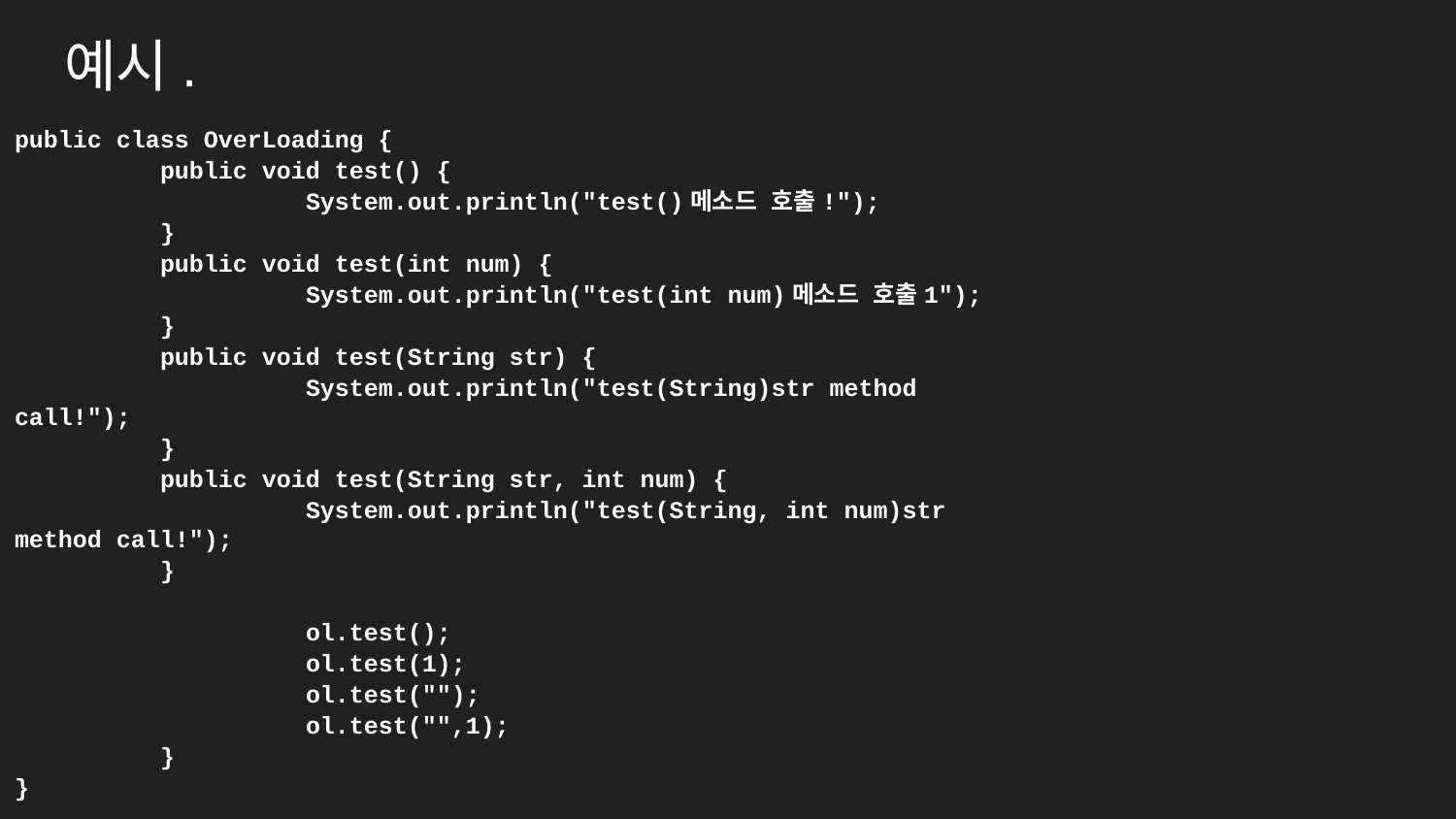

# 예시.
public class OverLoading {
	public void test() {
		System.out.println("test()메소드 호출!");
	}
	public void test(int num) {
		System.out.println("test(int num)메소드 호출1");
	}
	public void test(String str) {
		System.out.println("test(String)str method call!");
	}
	public void test(String str, int num) {
		System.out.println("test(String, int num)str method call!");
	}

		ol.test();
		ol.test(1);
		ol.test("");
		ol.test("",1);
	}
}